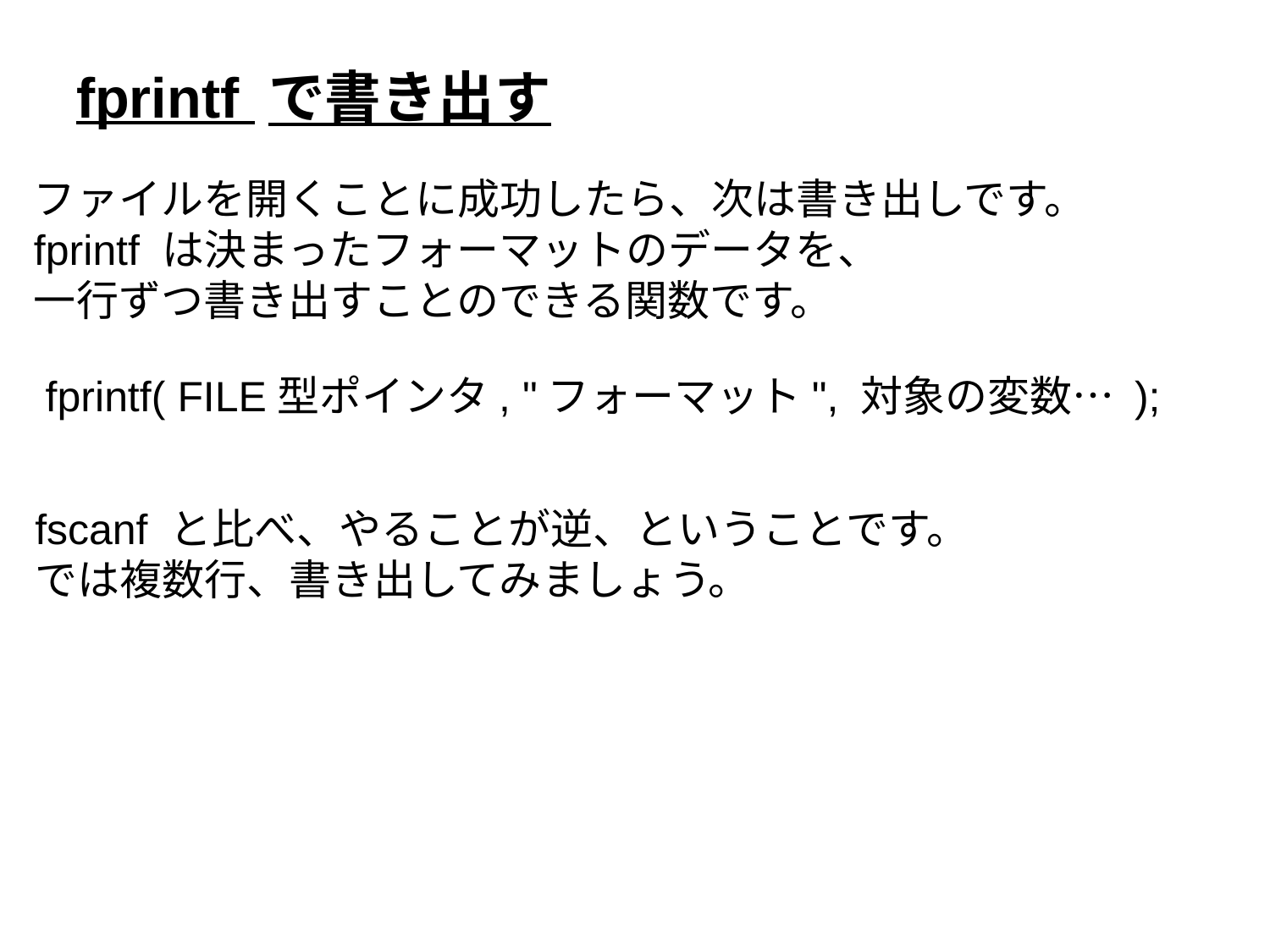

fprintf で書き出す
ファイルを開くことに成功したら、次は書き出しです。
fprintf は決まったフォーマットのデータを、
一行ずつ書き出すことのできる関数です。
fprintf( FILE型ポインタ, "フォーマット", 対象の変数… );
fscanf と比べ、やることが逆、ということです。
では複数行、書き出してみましょう。